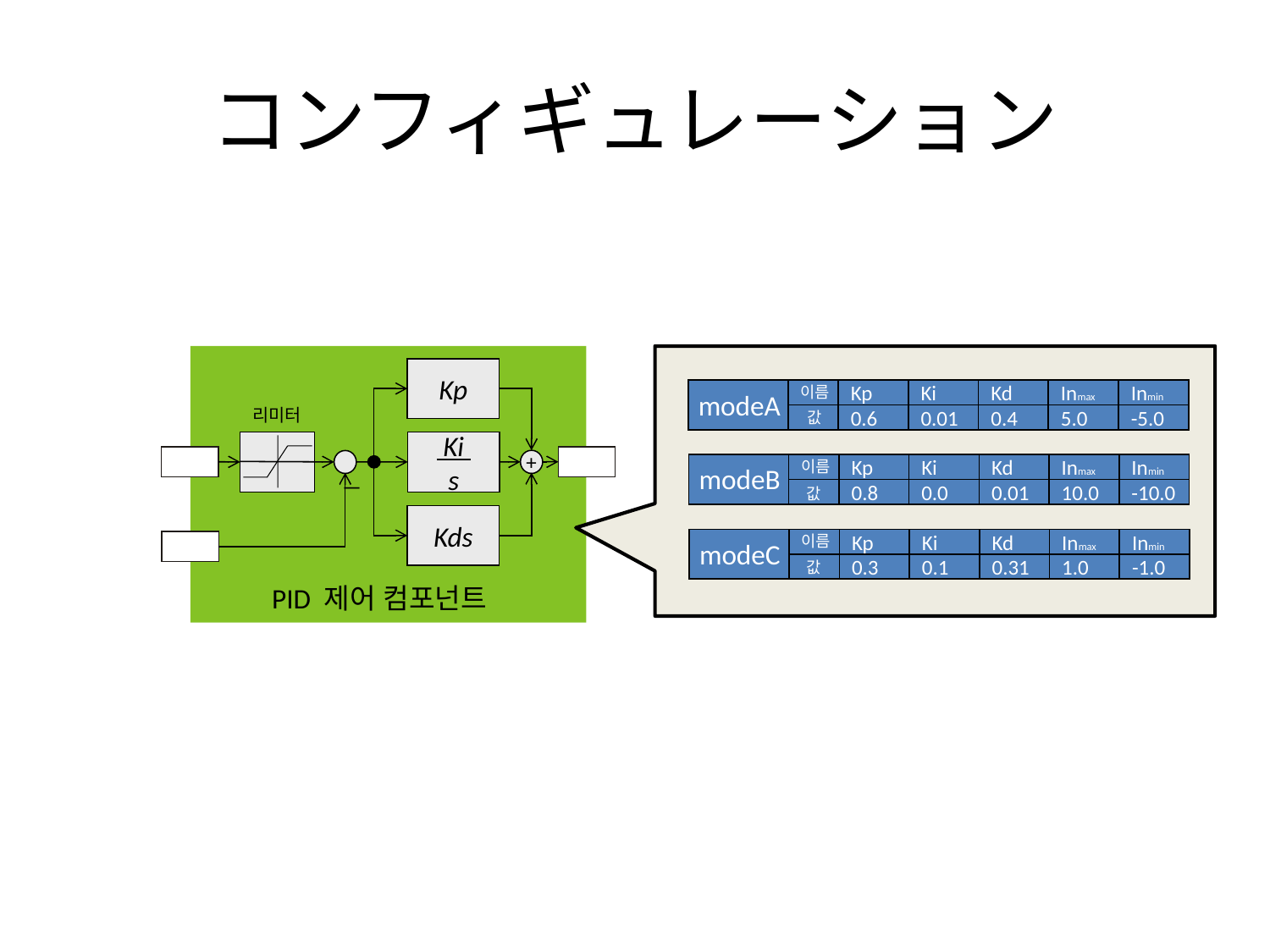

コンフィギュレーション

Kp
리미터

 Ki
s

+

－
Kds

PID 제어 컴포넌트

이름

Kp
Ki
Kd
Inmax
Inmin
modeA
값

0.6
0.01
0.4
5.0
-5.0
이름

Kp
Ki
Kd
Inmax
Inmin
modeB
값

0.8
0.0
0.01
10.0
-10.0
이름

Kp
Ki
Kd
Inmax
Inmin
modeC
값

0.3
0.1
0.31
1.0
-1.0